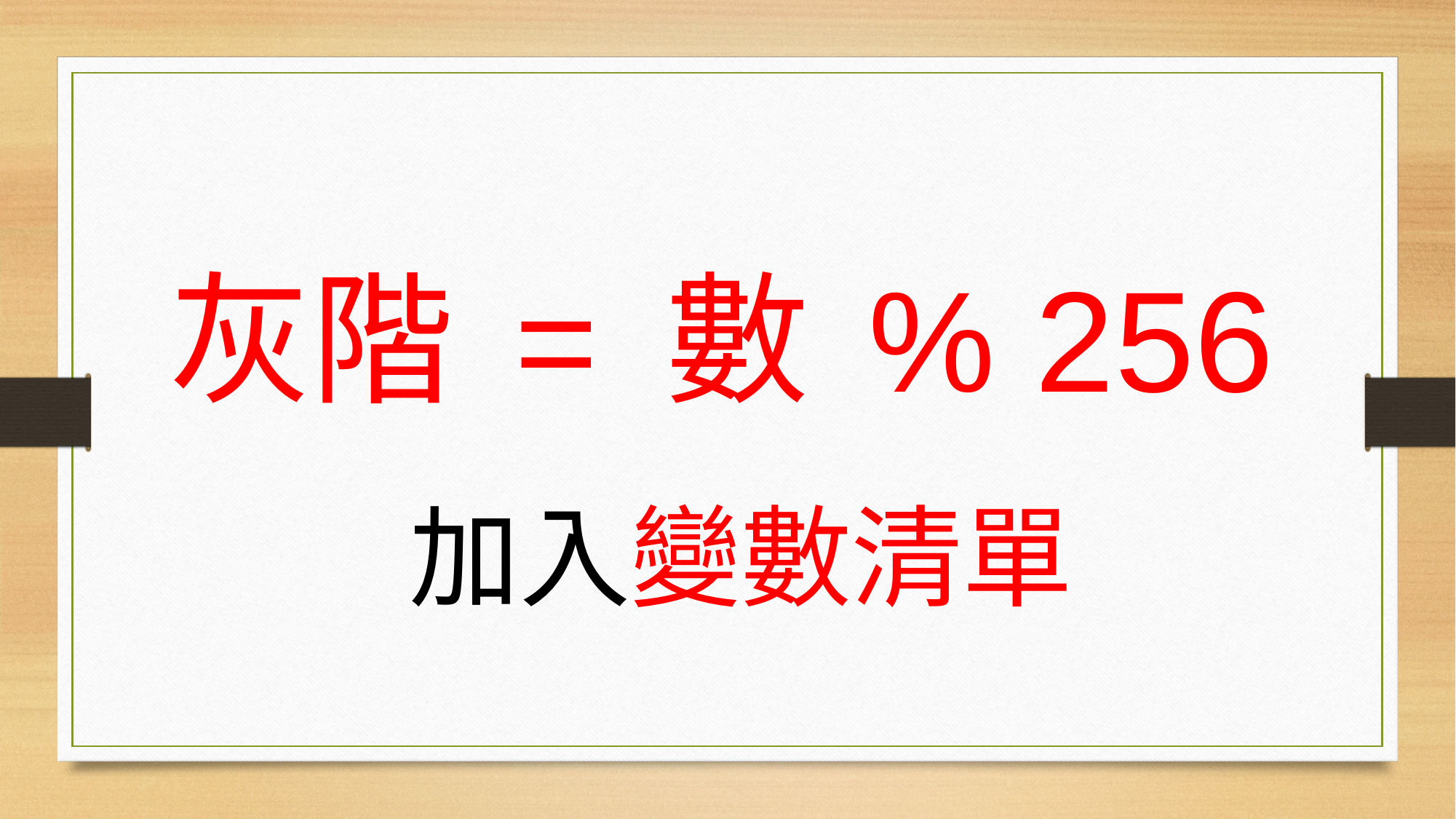

# 灰階 = 數 % 256 加入變數清單